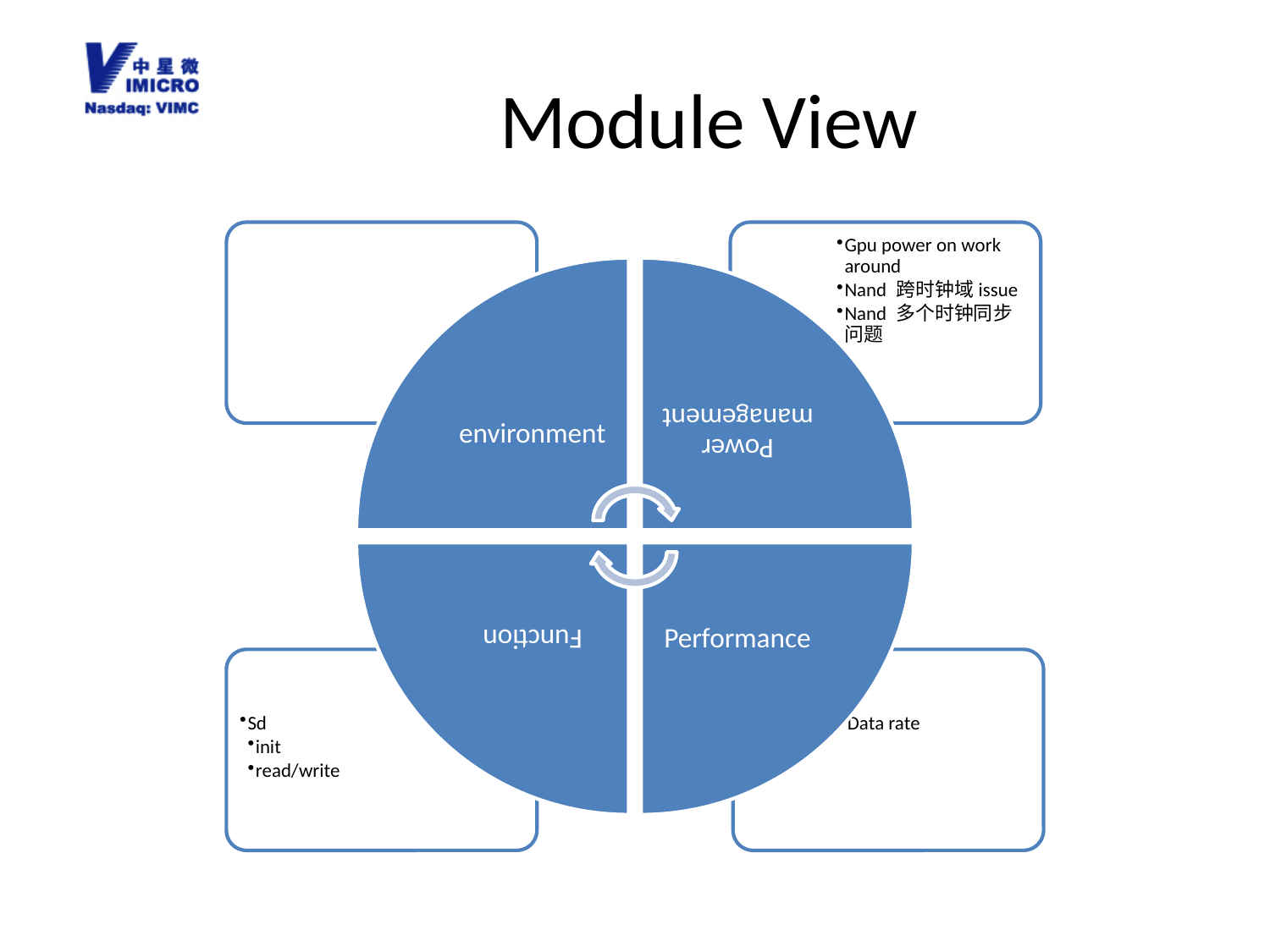

# Module View
Data rate

Sd
init
read/write

Gpu power on work around
Nand 跨时钟域issue
Nand 多个时钟同步问题

environment
Power management
Performance
Function